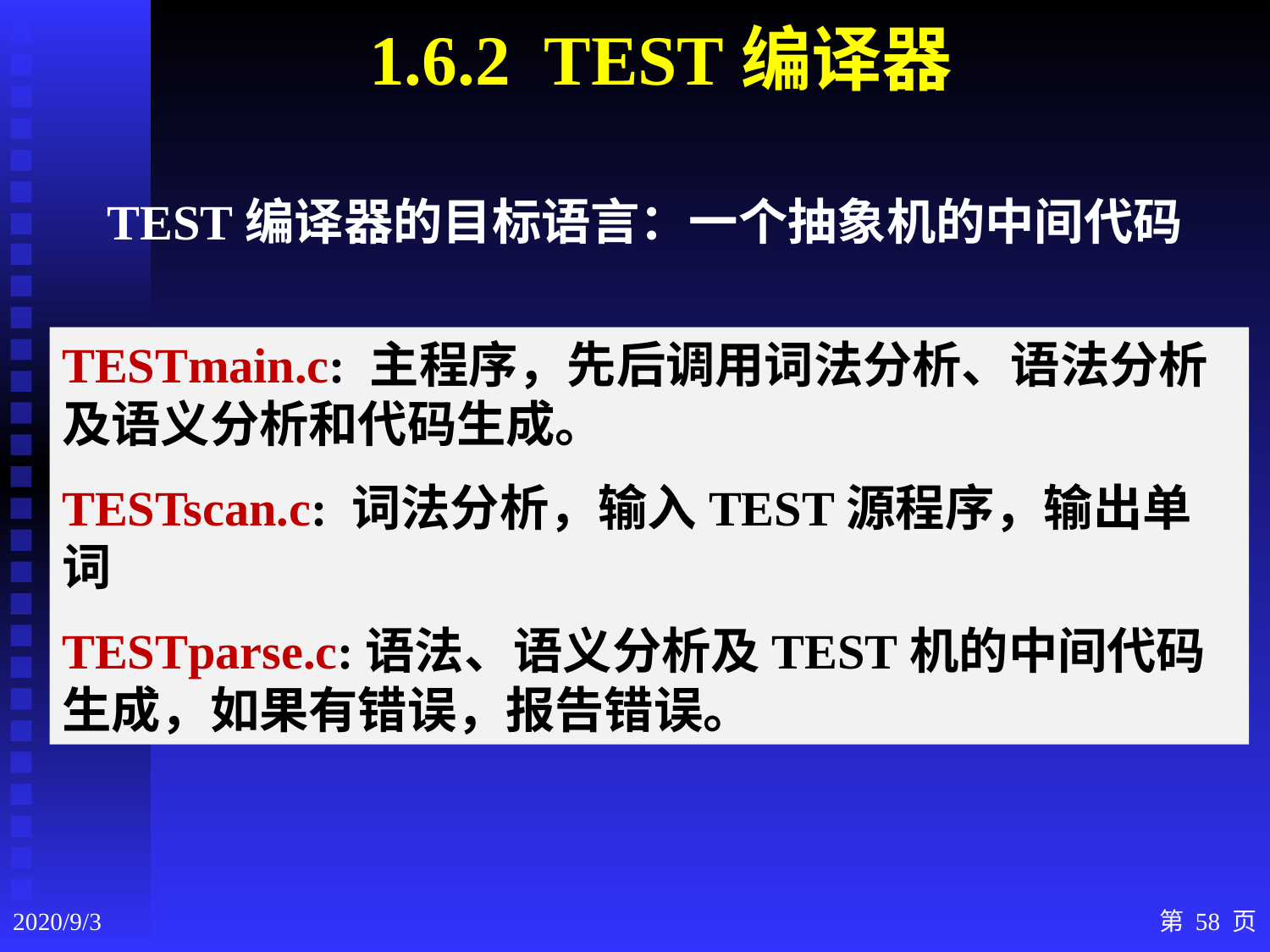

# 1.6.2  TEST编译器
TEST编译器的目标语言：一个抽象机的中间代码
TESTmain.c: 主程序，先后调用词法分析、语法分析及语义分析和代码生成。
TESTscan.c: 词法分析，输入TEST源程序，输出单词
TESTparse.c:语法、语义分析及TEST机的中间代码生成，如果有错误，报告错误。
2020/9/3
第 58 页